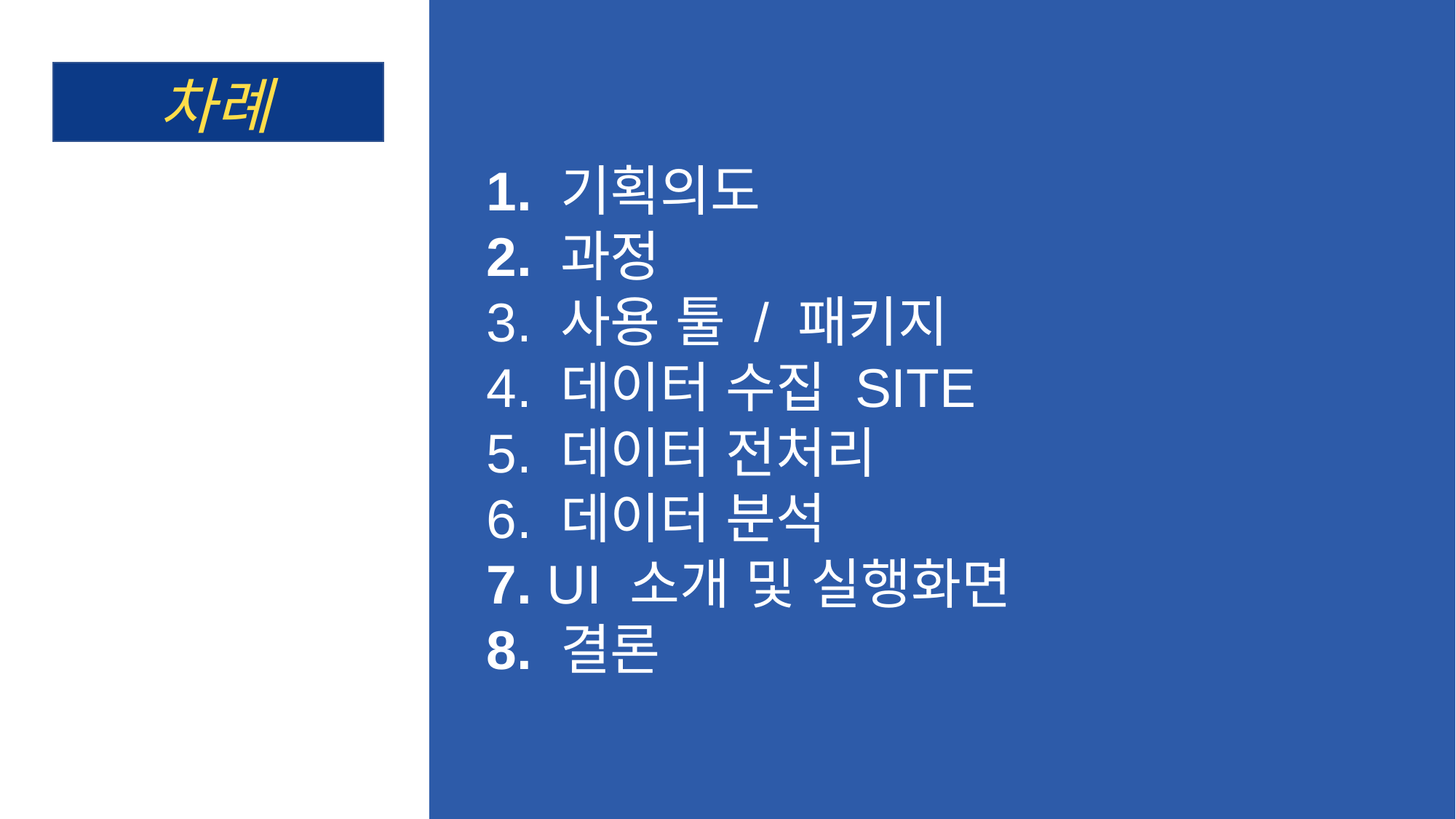

차례

1. 기획의도
2. 과정
3. 사용 툴 / 패키지
4. 데이터 수집 SITE
5. 데이터 전처리
6. 데이터 분석
7. UI 소개 및 실행화면
8. 결론